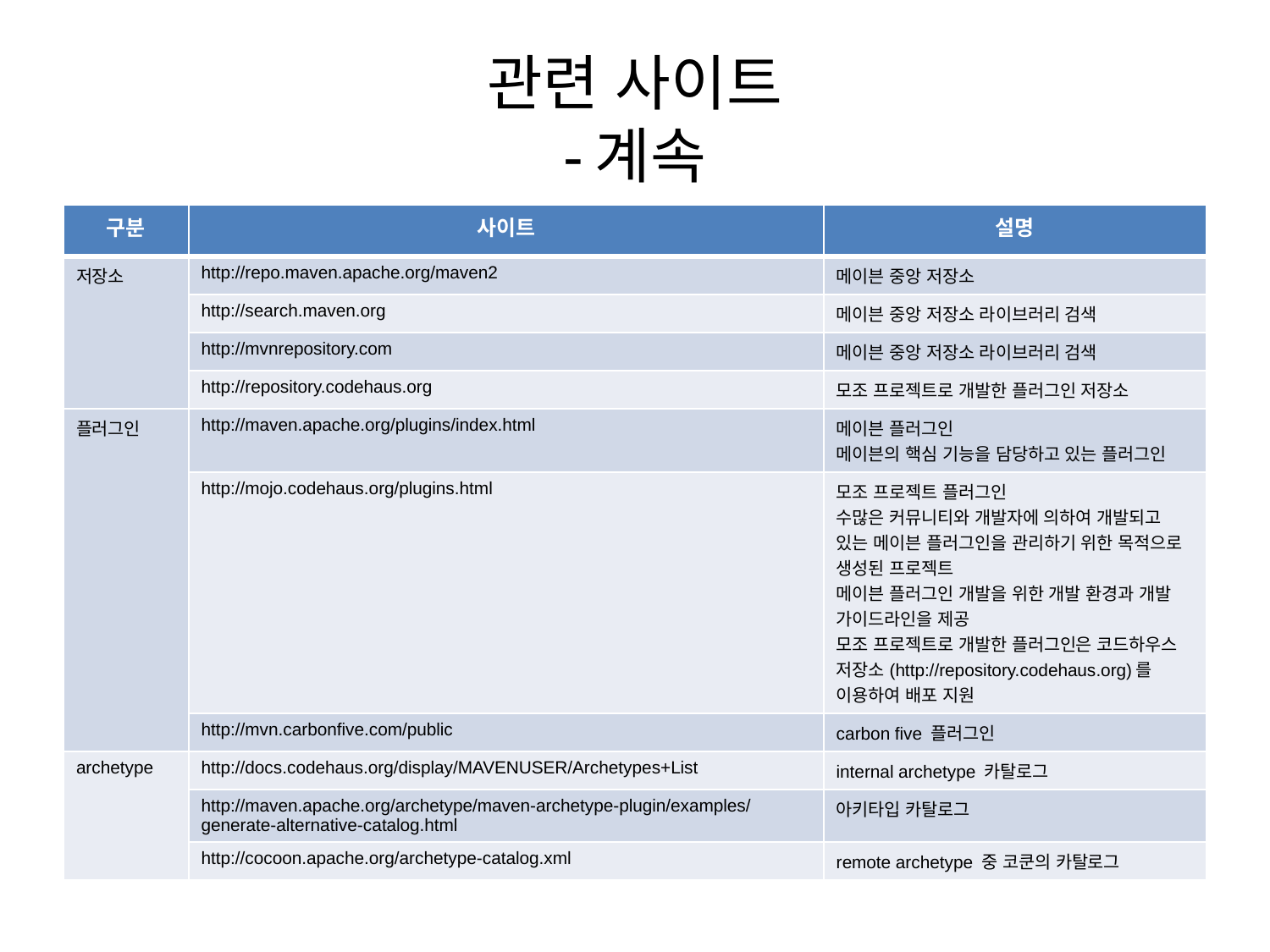

# 관련 사이트 -계속
| 구분 | 사이트 | 설명 |
| --- | --- | --- |
| 저장소 | http://repo.maven.apache.org/maven2 | 메이븐 중앙 저장소 |
|  | http://search.maven.org | 메이븐 중앙 저장소 라이브러리 검색 |
|  | http://mvnrepository.com | 메이븐 중앙 저장소 라이브러리 검색 |
|  | http://repository.codehaus.org | 모조 프로젝트로 개발한 플러그인 저장소 |
| 플러그인 | http://maven.apache.org/plugins/index.html | 메이븐 플러그인 메이븐의 핵심 기능을 담당하고 있는 플러그인 |
|  | http://mojo.codehaus.org/plugins.html | 모조 프로젝트 플러그인 수많은 커뮤니티와 개발자에 의하여 개발되고 있는 메이븐 플러그인을 관리하기 위한 목적으로 생성된 프로젝트 메이븐 플러그인 개발을 위한 개발 환경과 개발 가이드라인을 제공 모조 프로젝트로 개발한 플러그인은 코드하우스 저장소(http://repository.codehaus.org)를 이용하여 배포 지원 |
|  | http://mvn.carbonfive.com/public | carbon five 플러그인 |
| archetype | http://docs.codehaus.org/display/MAVENUSER/Archetypes+List | internal archetype 카탈로그 |
|  | http://maven.apache.org/archetype/maven-archetype-plugin/examples/generate-alternative-catalog.html | 아키타입 카탈로그 |
|  | http://cocoon.apache.org/archetype-catalog.xml | remote archetype 중 코쿤의 카탈로그 |